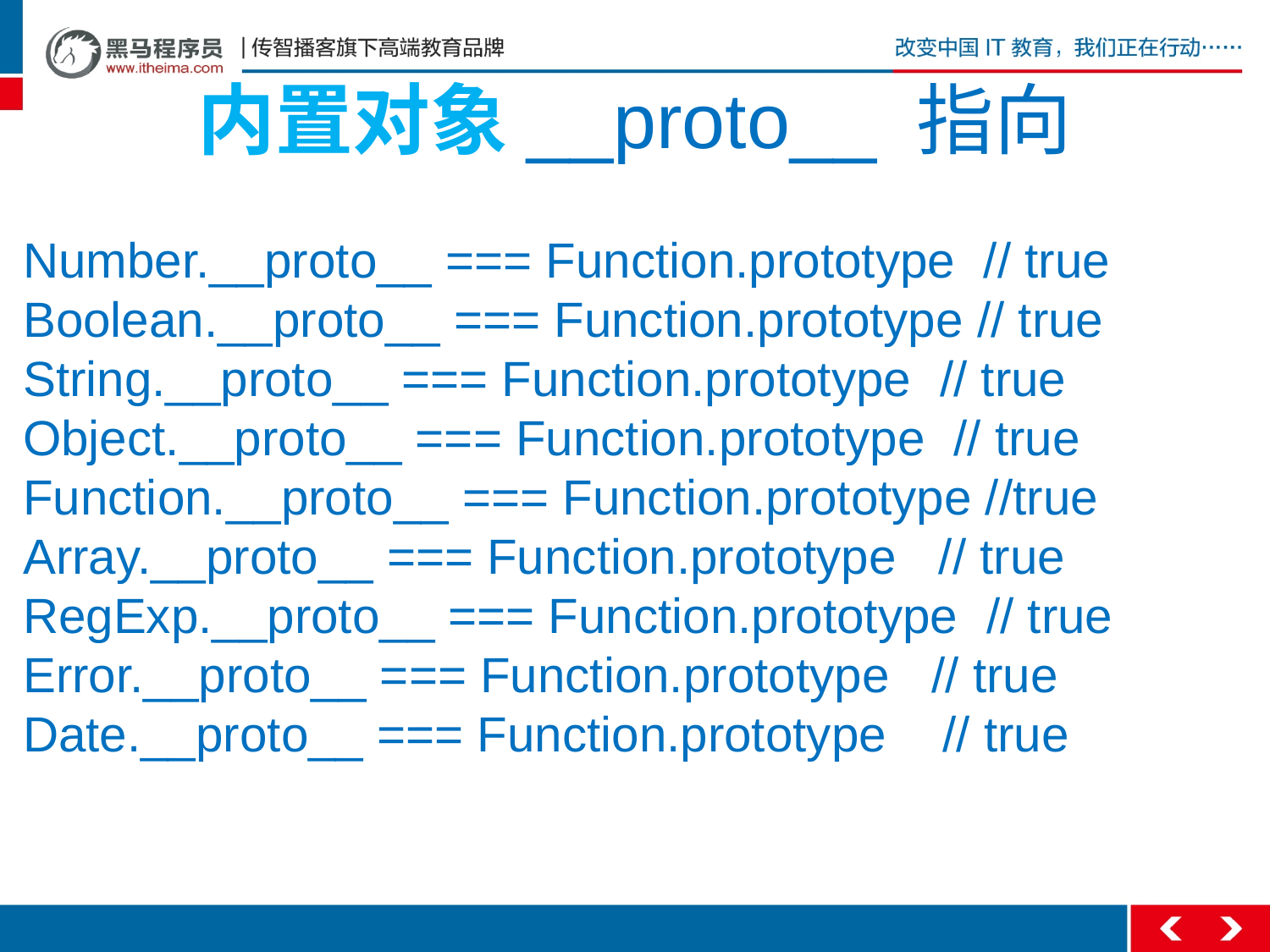

# 内置对象__proto__ 指向
Number.__proto__ === Function.prototype  // true
Boolean.__proto__ === Function.prototype // true
String.__proto__ === Function.prototype  // true
Object.__proto__ === Function.prototype  // true
Function.__proto__ === Function.prototype //true
Array.__proto__ === Function.prototype   // true
RegExp.__proto__ === Function.prototype  // true
Error.__proto__ === Function.prototype   // true
Date.__proto__ === Function.prototype    // true